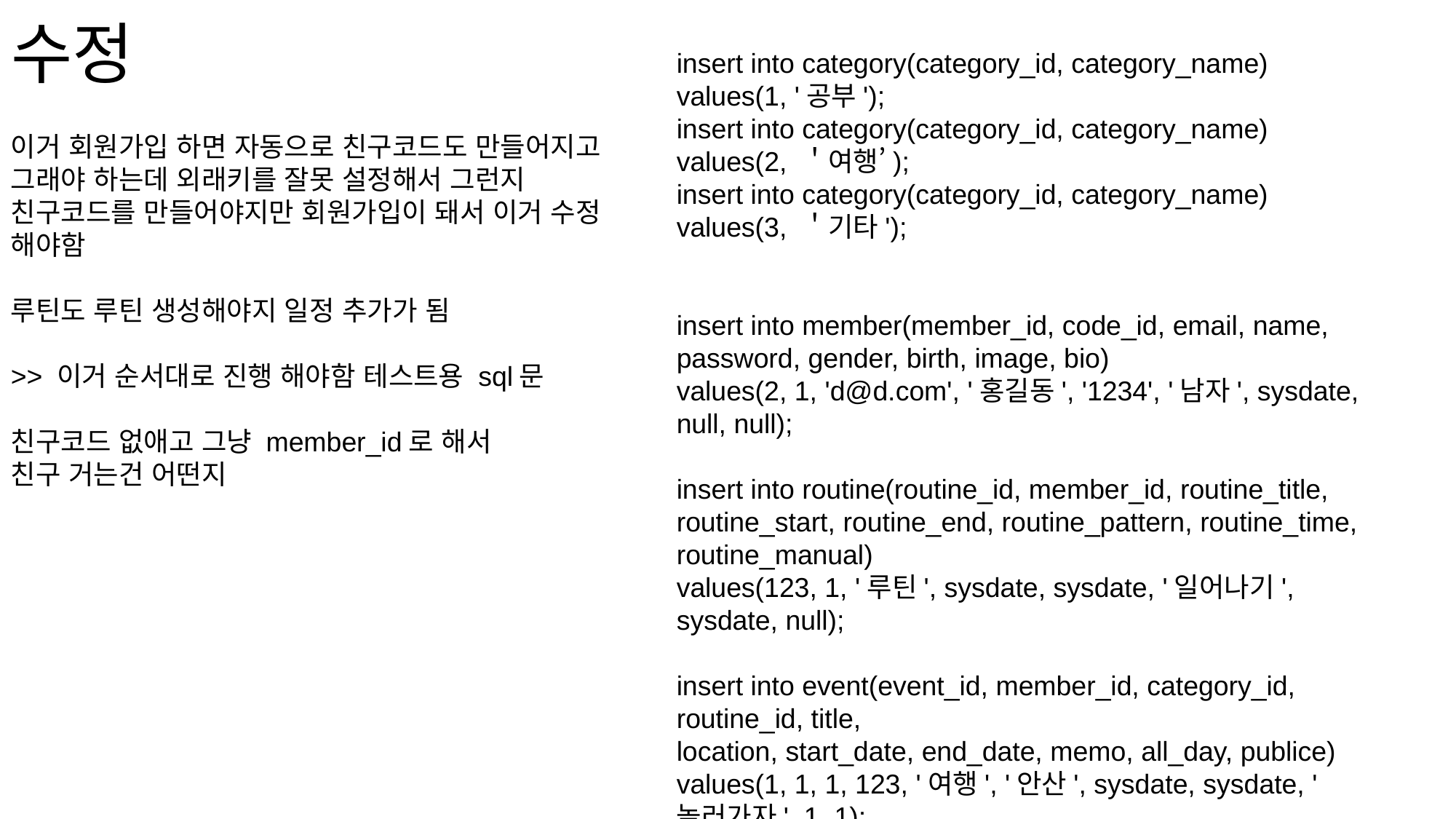

# 수정
insert into category(category_id, category_name)
values(1, '공부');
insert into category(category_id, category_name)
values(2, ＇여행’);
insert into category(category_id, category_name)
values(3, ＇기타');

insert into member(member_id, code_id, email, name, password, gender, birth, image, bio)
values(2, 1, 'd@d.com', '홍길동', '1234', '남자', sysdate, null, null);

insert into routine(routine_id, member_id, routine_title,
routine_start, routine_end, routine_pattern, routine_time, routine_manual)
values(123, 1, '루틴', sysdate, sysdate, '일어나기', sysdate, null);

insert into event(event_id, member_id, category_id, routine_id, title,
location, start_date, end_date, memo, all_day, publice)
values(1, 1, 1, 123, '여행', '안산', sysdate, sysdate, '놀러가자', 1, 1);

commit;
이거 회원가입 하면 자동으로 친구코드도 만들어지고 그래야 하는데 외래키를 잘못 설정해서 그런지 친구코드를 만들어야지만 회원가입이 돼서 이거 수정 해야함

루틴도 루틴 생성해야지 일정 추가가 됨

>> 이거 순서대로 진행 해야함 테스트용 sql문

친구코드 없애고 그냥 member_id로 해서
친구 거는건 어떤지